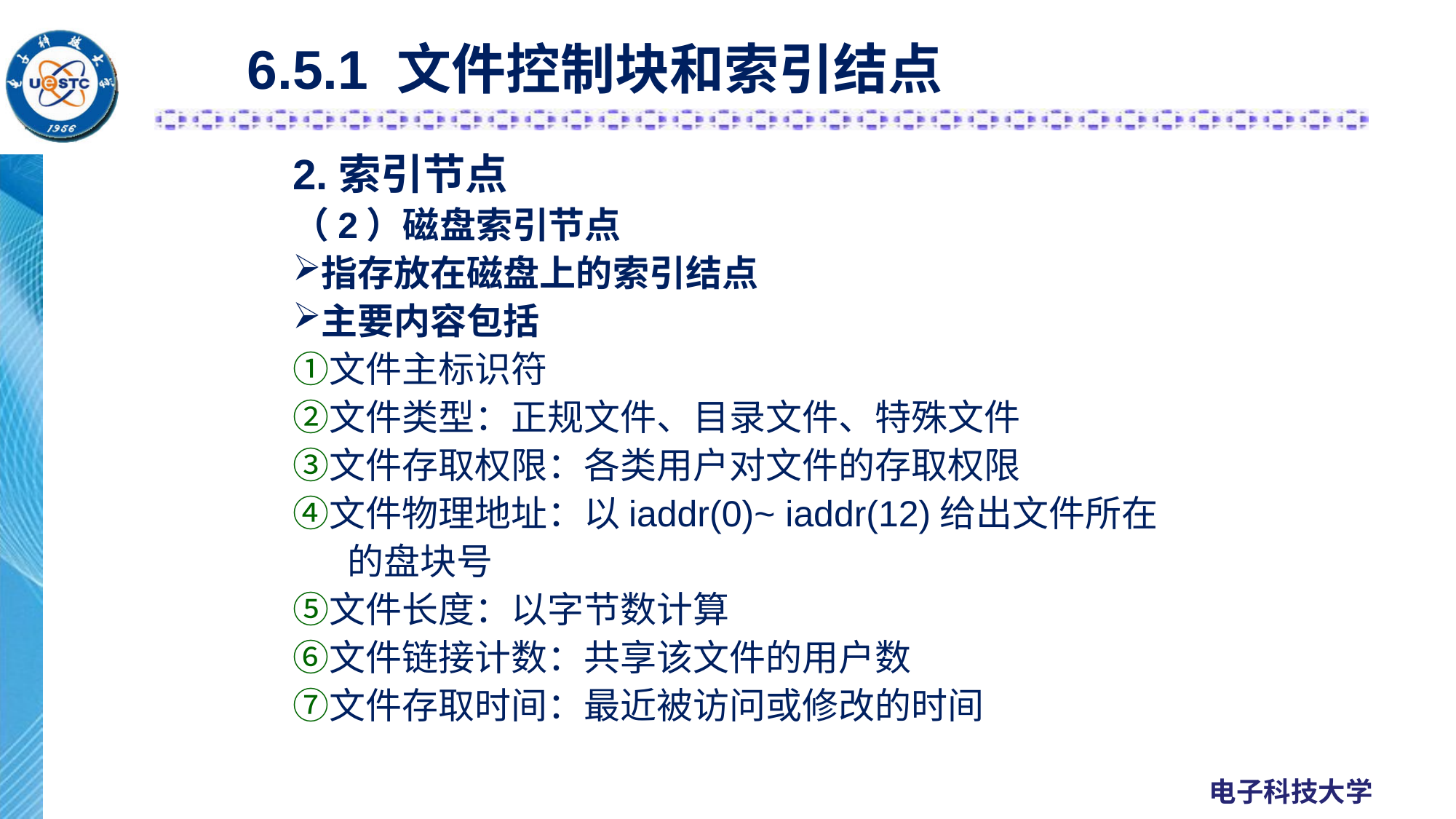

# 6.5.1 文件控制块和索引结点
2.索引节点
（2）磁盘索引节点
指存放在磁盘上的索引结点
主要内容包括
文件主标识符
文件类型：正规文件、目录文件、特殊文件
文件存取权限：各类用户对文件的存取权限
文件物理地址：以iaddr(0)~ iaddr(12)给出文件所在的盘块号
文件长度：以字节数计算
文件链接计数：共享该文件的用户数
文件存取时间：最近被访问或修改的时间